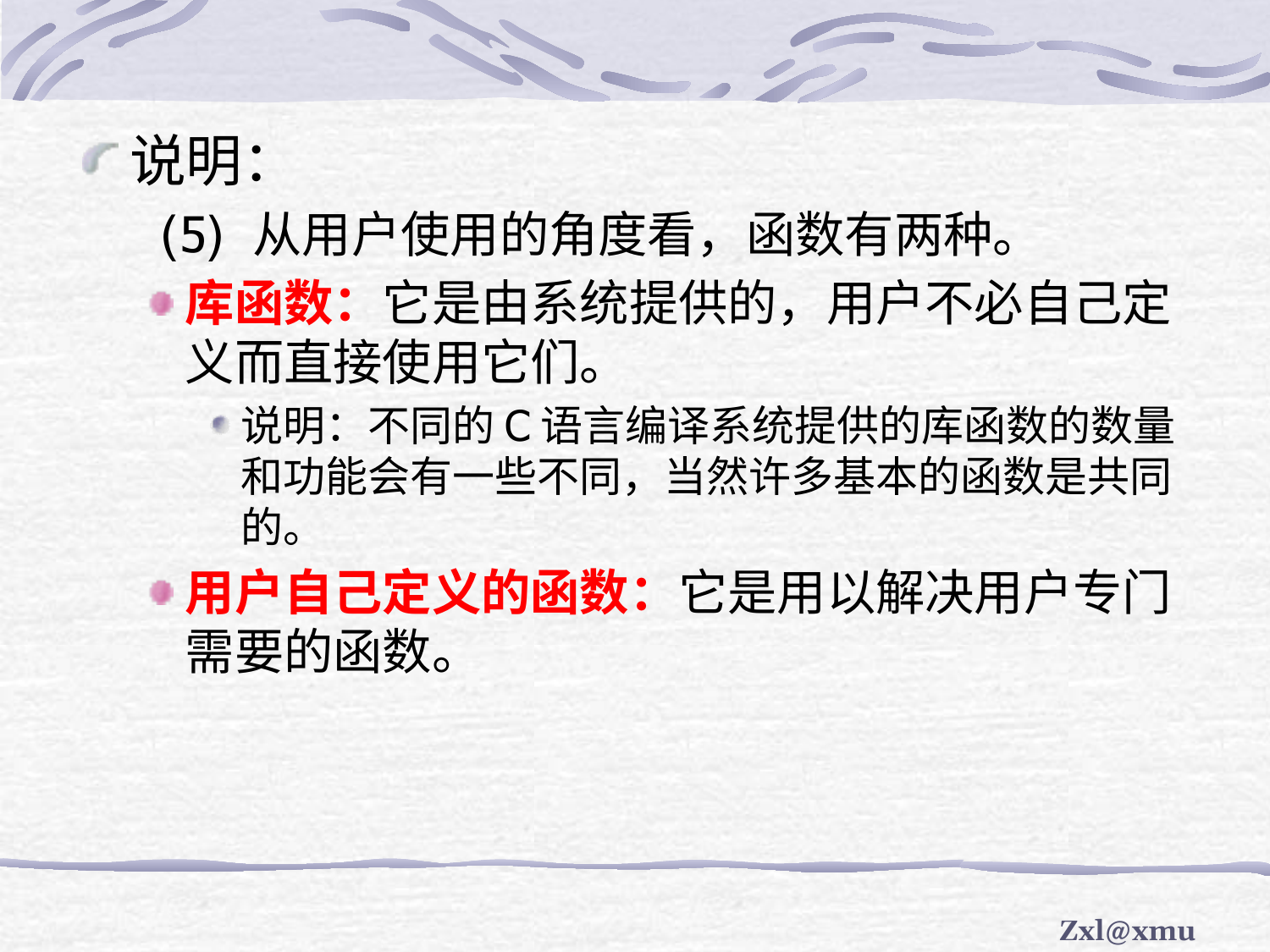

说明：
 (5) 从用户使用的角度看，函数有两种。
库函数：它是由系统提供的，用户不必自己定义而直接使用它们。
说明：不同的C语言编译系统提供的库函数的数量和功能会有一些不同，当然许多基本的函数是共同的。
用户自己定义的函数：它是用以解决用户专门需要的函数。